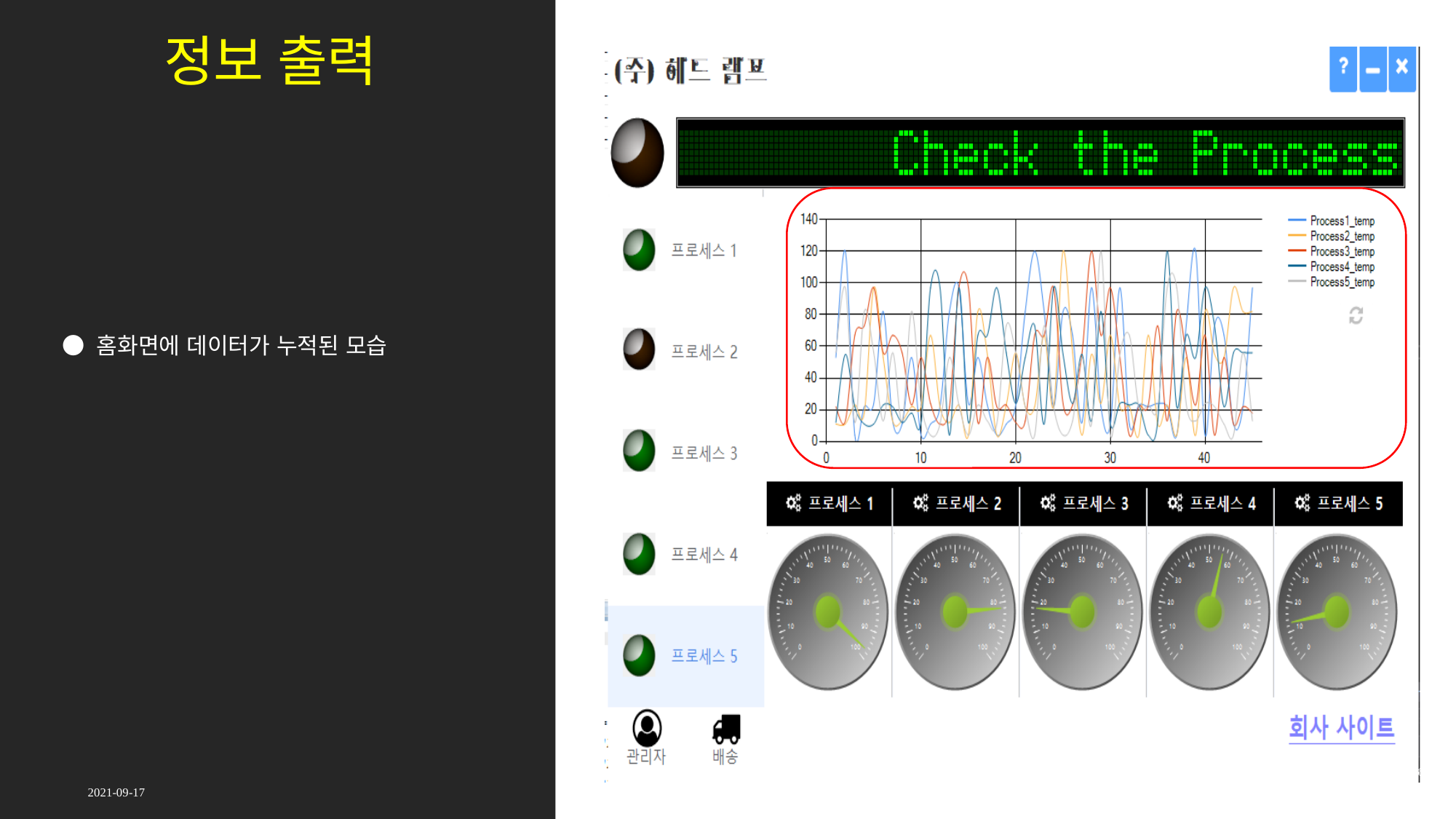

# 정보 출력

● 홈화면에 데이터가 누적된 모습
2021-09-17